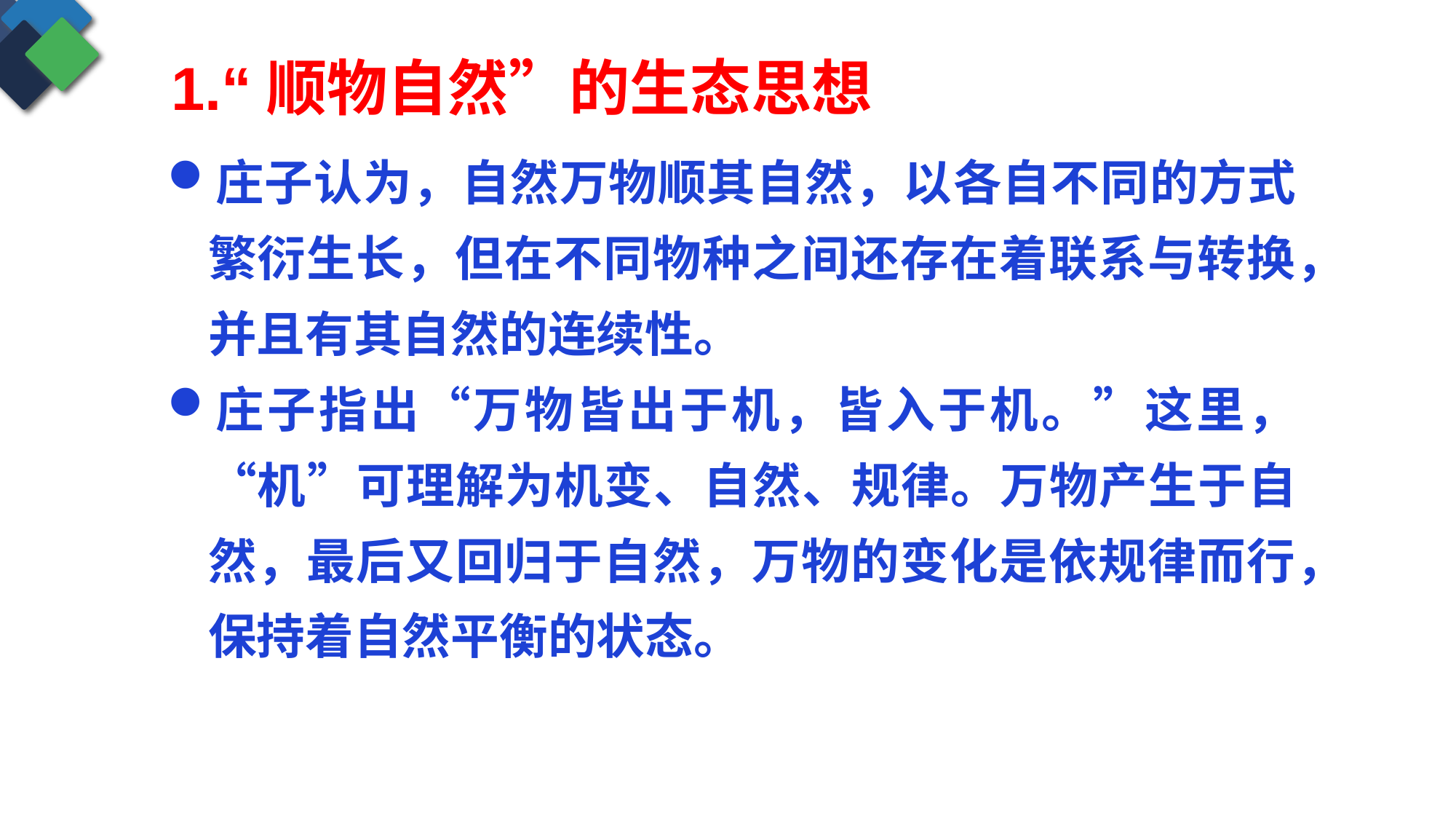

1.“顺物自然”的生态思想
庄子认为，自然万物顺其自然，以各自不同的方式繁衍生长，但在不同物种之间还存在着联系与转换，并且有其自然的连续性。
庄子指出“万物皆出于机，皆入于机。”这里，“机”可理解为机变、自然、规律。万物产生于自然，最后又回归于自然，万物的变化是依规律而行，保持着自然平衡的状态。